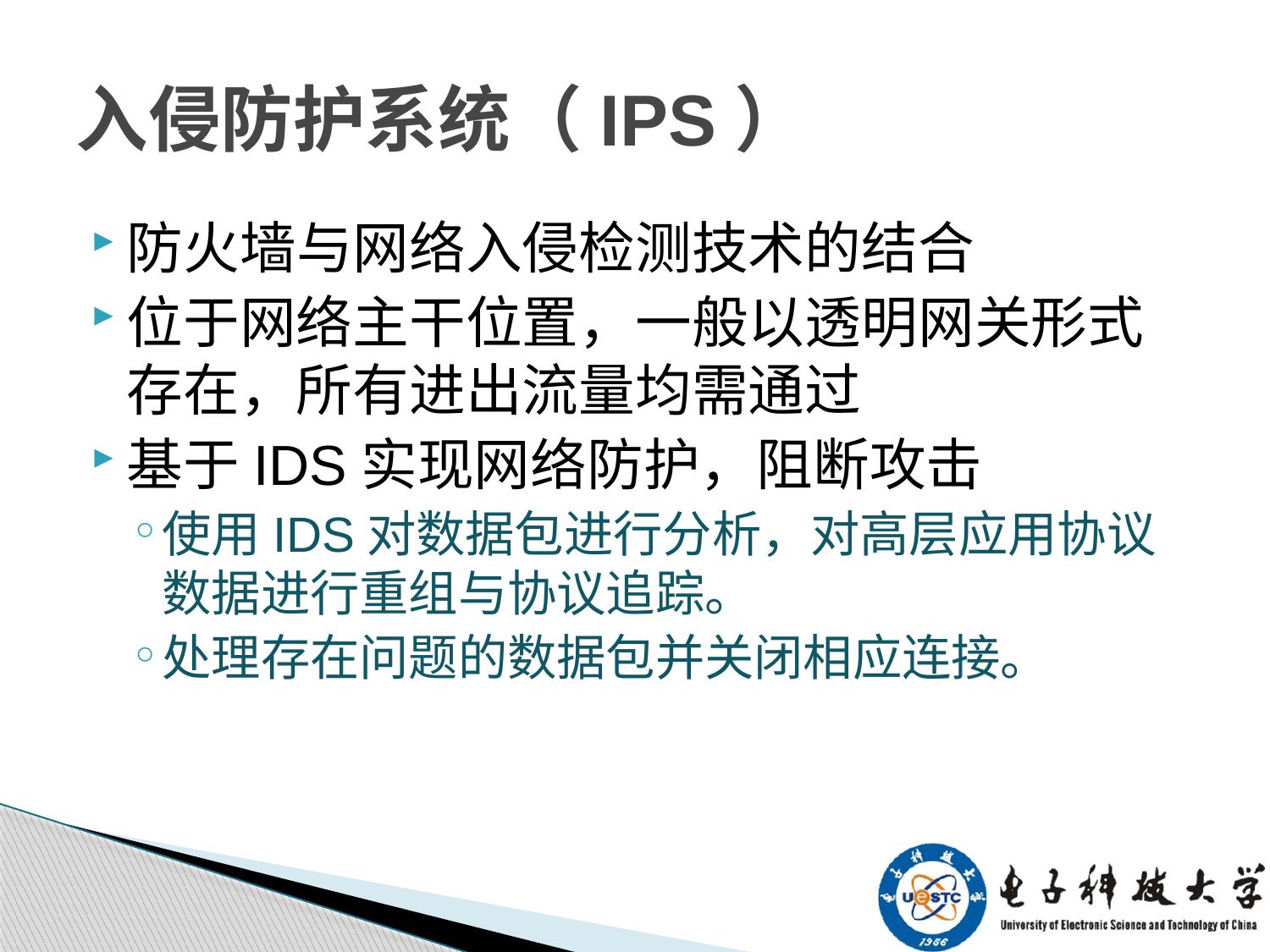

# 入侵防护系统（IPS）
防火墙与网络入侵检测技术的结合
位于网络主干位置，一般以透明网关形式存在，所有进出流量均需通过
基于IDS实现网络防护，阻断攻击
使用IDS对数据包进行分析，对高层应用协议数据进行重组与协议追踪。
处理存在问题的数据包并关闭相应连接。

206